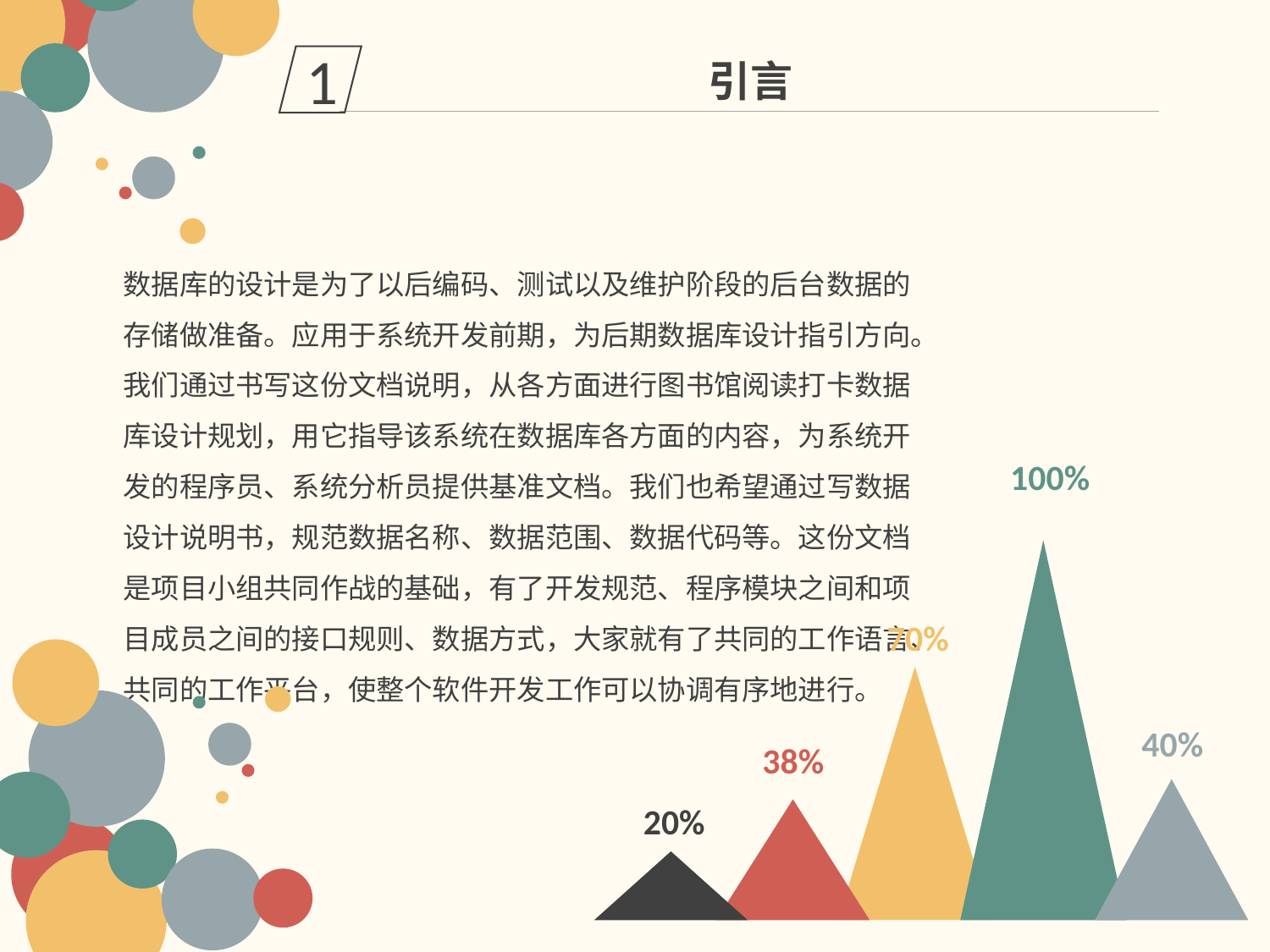

1
引言
数据库的设计是为了以后编码、测试以及维护阶段的后台数据的存储做准备。应用于系统开发前期，为后期数据库设计指引方向。我们通过书写这份文档说明，从各方面进行图书馆阅读打卡数据库设计规划，用它指导该系统在数据库各方面的内容，为系统开发的程序员、系统分析员提供基准文档。我们也希望通过写数据设计说明书，规范数据名称、数据范围、数据代码等。这份文档是项目小组共同作战的基础，有了开发规范、程序模块之间和项目成员之间的接口规则、数据方式，大家就有了共同的工作语言、共同的工作平台，使整个软件开发工作可以协调有序地进行。
100%

70%

40%
38%

20%